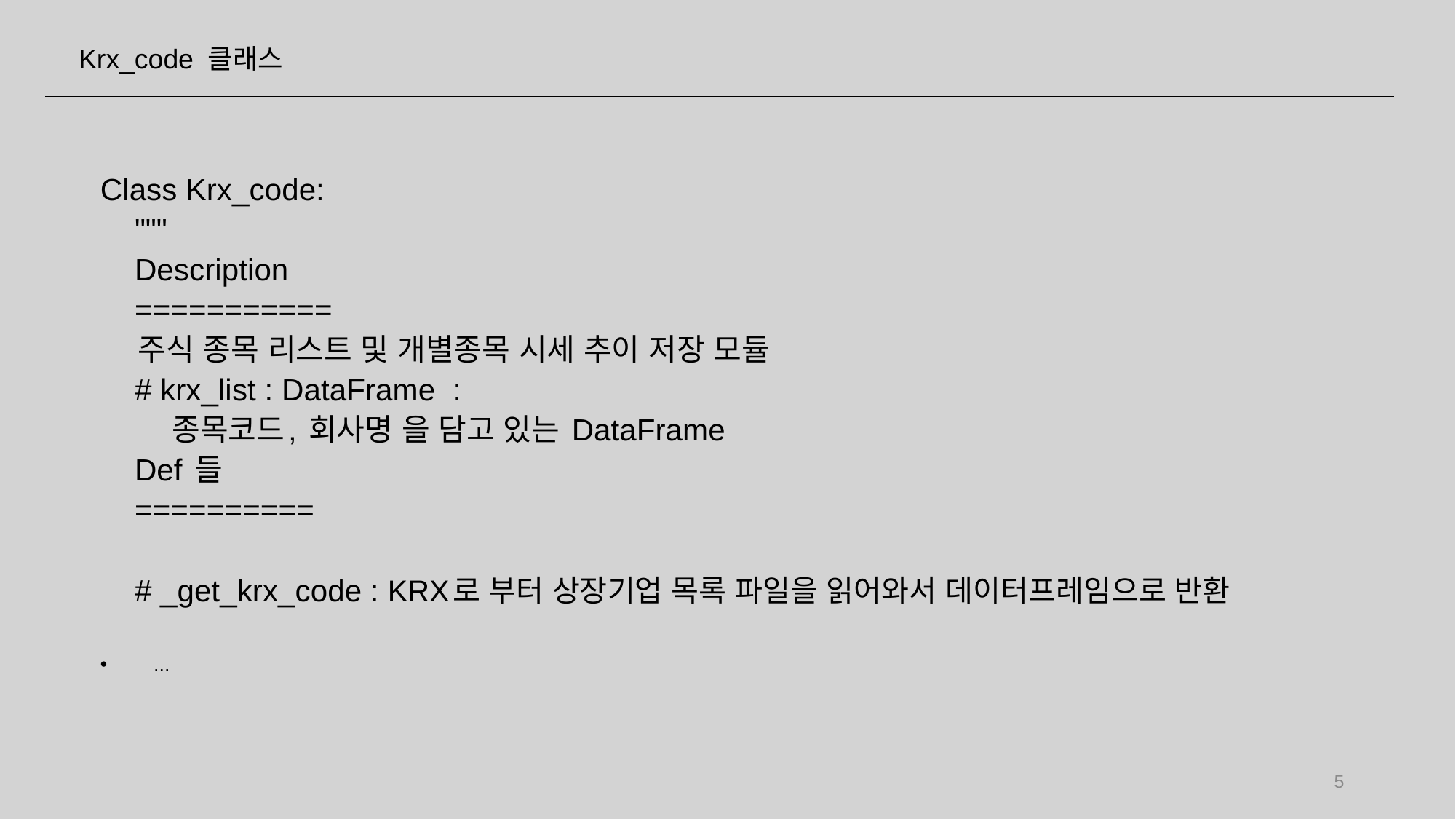

Krx_code 클래스
Class Krx_code:
    """
    Description
    ===========
    주식 종목 리스트 및 개별종목 시세 추이 저장 모듈
    # krx_list : DataFrame  :
        종목코드, 회사명 을 담고 있는 DataFrame
    Def 들
    ==========

    # _get_krx_code : KRX로 부터 상장기업 목록 파일을 읽어와서 데이터프레임으로 반환

    ...
5